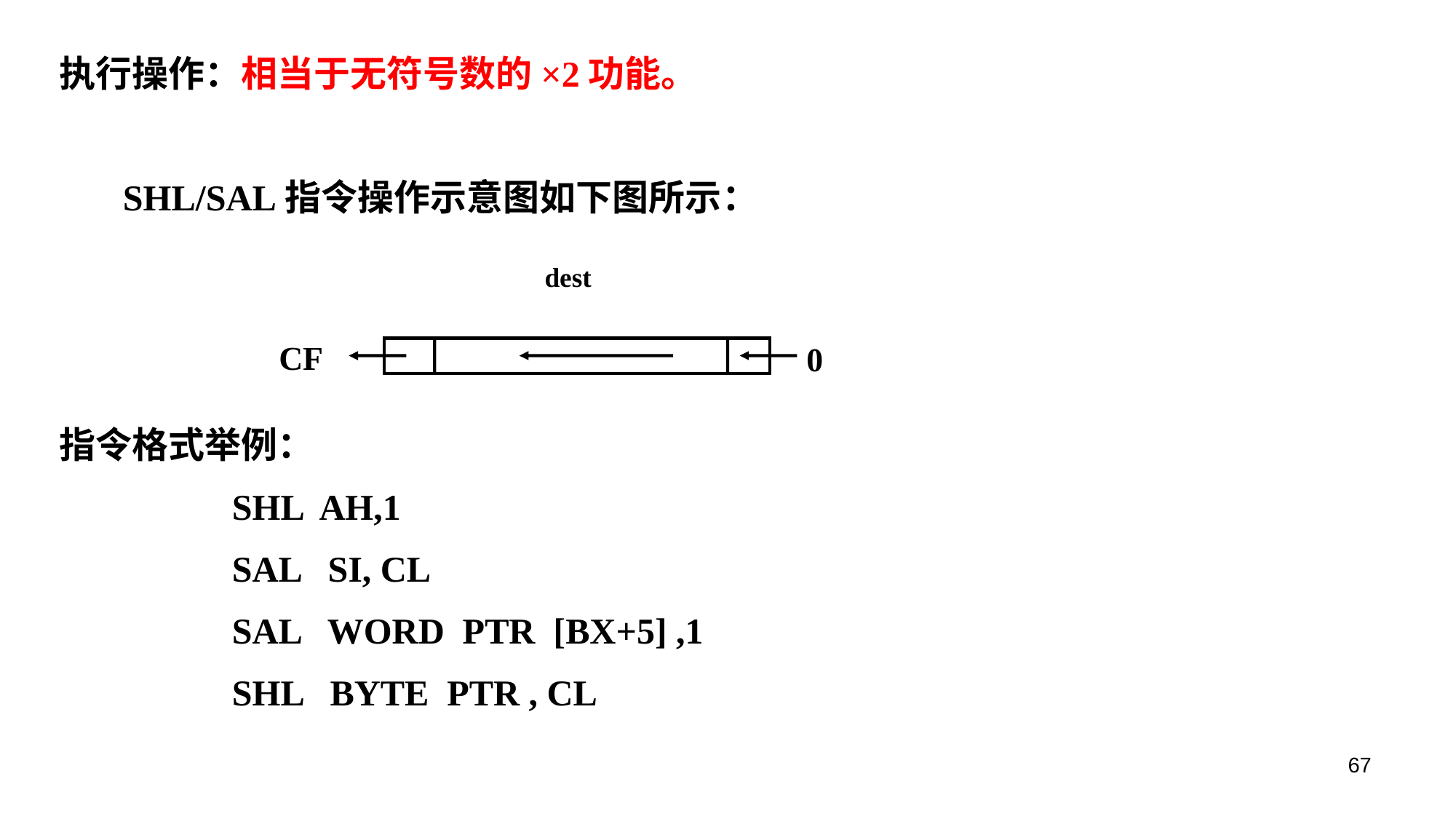

执行操作：相当于无符号数的×2功能。

       SHL/SAL指令操作示意图如下图所示：

指令格式举例：
	       SHL  AH,1
	       SAL   SI, CL
	       SAL   WORD  PTR  [BX+5] ,1
	       SHL   BYTE  PTR , CL
dest
CF

0

67